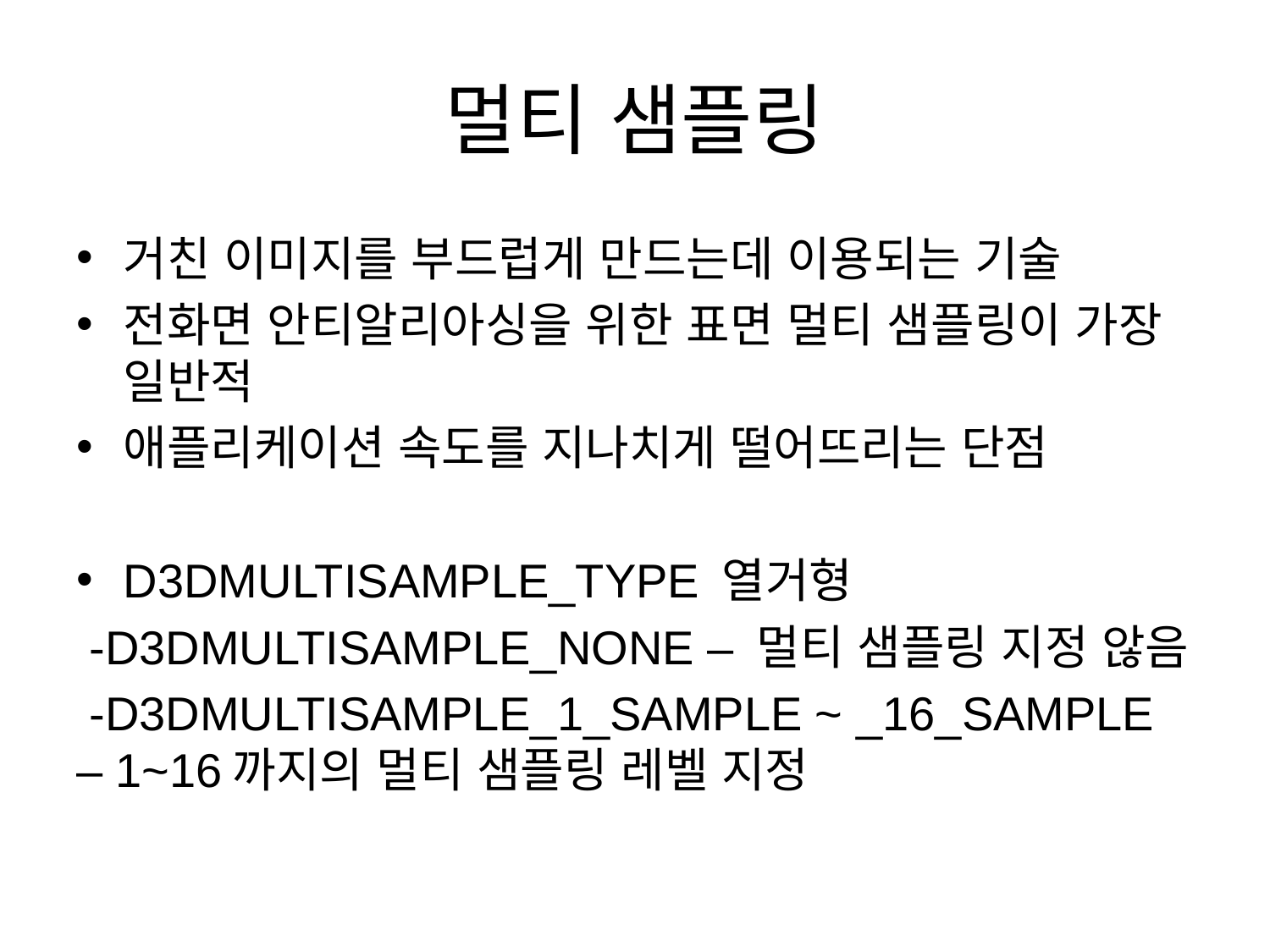

# 멀티 샘플링
거친 이미지를 부드럽게 만드는데 이용되는 기술
전화면 안티알리아싱을 위한 표면 멀티 샘플링이 가장 일반적
애플리케이션 속도를 지나치게 떨어뜨리는 단점

D3DMULTISAMPLE_TYPE 열거형
 -D3DMULTISAMPLE_NONE – 멀티 샘플링 지정 않음
 -D3DMULTISAMPLE_1_SAMPLE ~ _16_SAMPLE – 1~16까지의 멀티 샘플링 레벨 지정